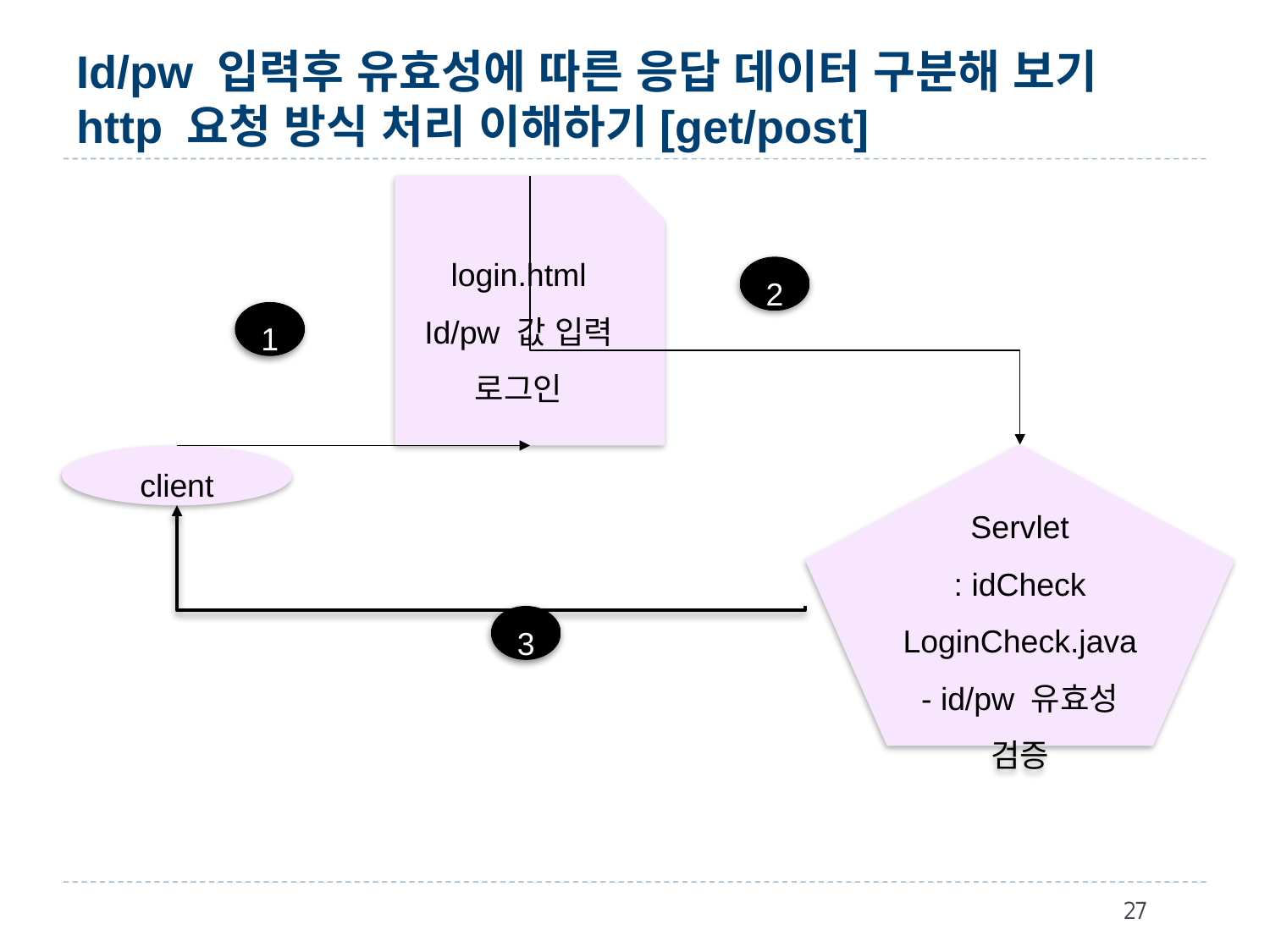

# Id/pw 입력후 유효성에 따른 응답 데이터 구분해 보기 http 요청 방식 처리 이해하기[get/post]
login.html
Id/pw 값 입력
로그인
2
1
Servlet
: idCheck
LoginCheck.java
- id/pw 유효성 검증
client
3
27